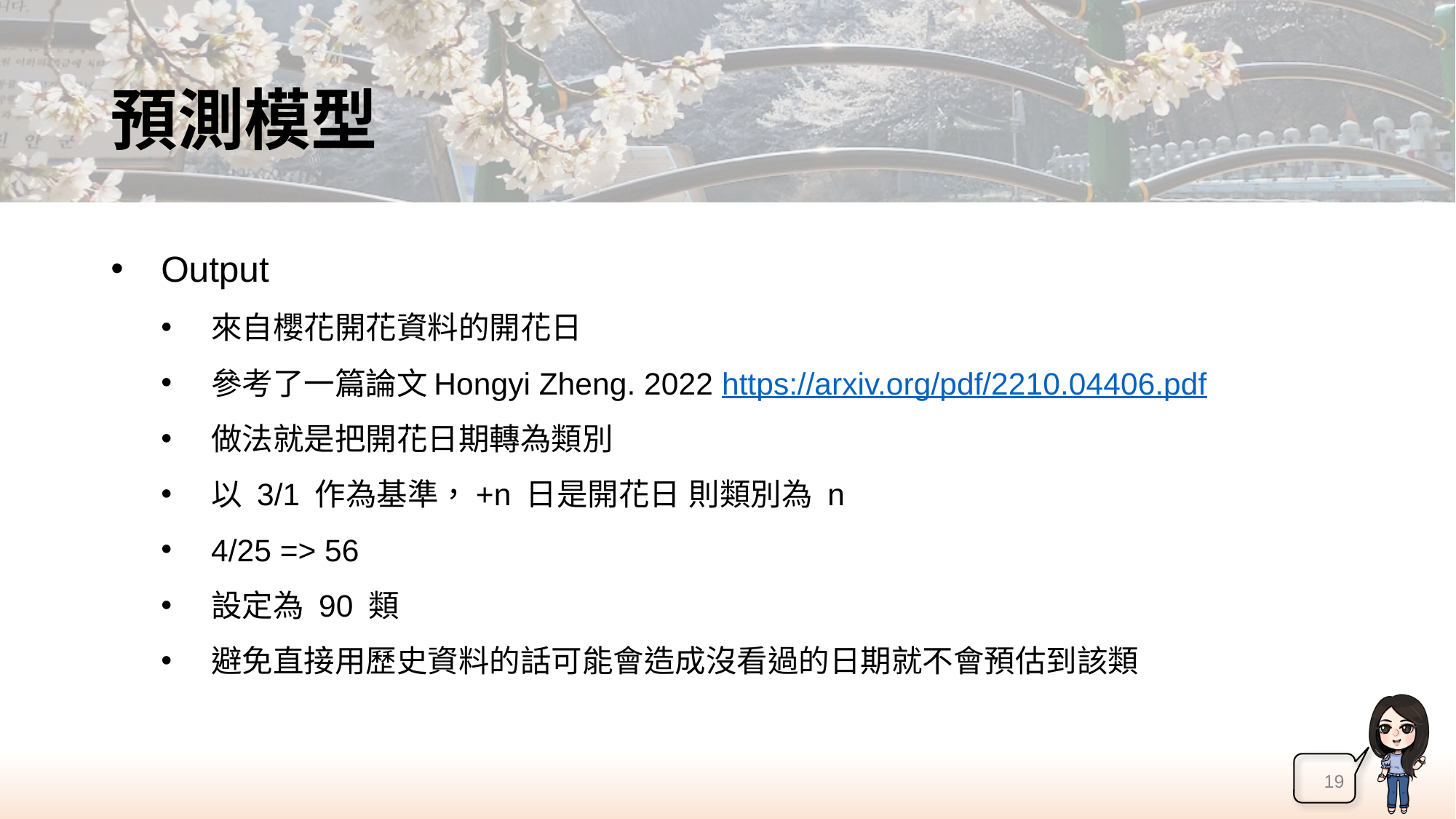

# 預測模型
Output
來自櫻花開花資料的開花日
參考了一篇論文Hongyi Zheng. 2022 https://arxiv.org/pdf/2210.04406.pdf
做法就是把開花日期轉為類別
以 3/1 作為基準，+n 日是開花日 則類別為 n
4/25 => 56
設定為 90 類
避免直接用歷史資料的話可能會造成沒看過的日期就不會預估到該類
19